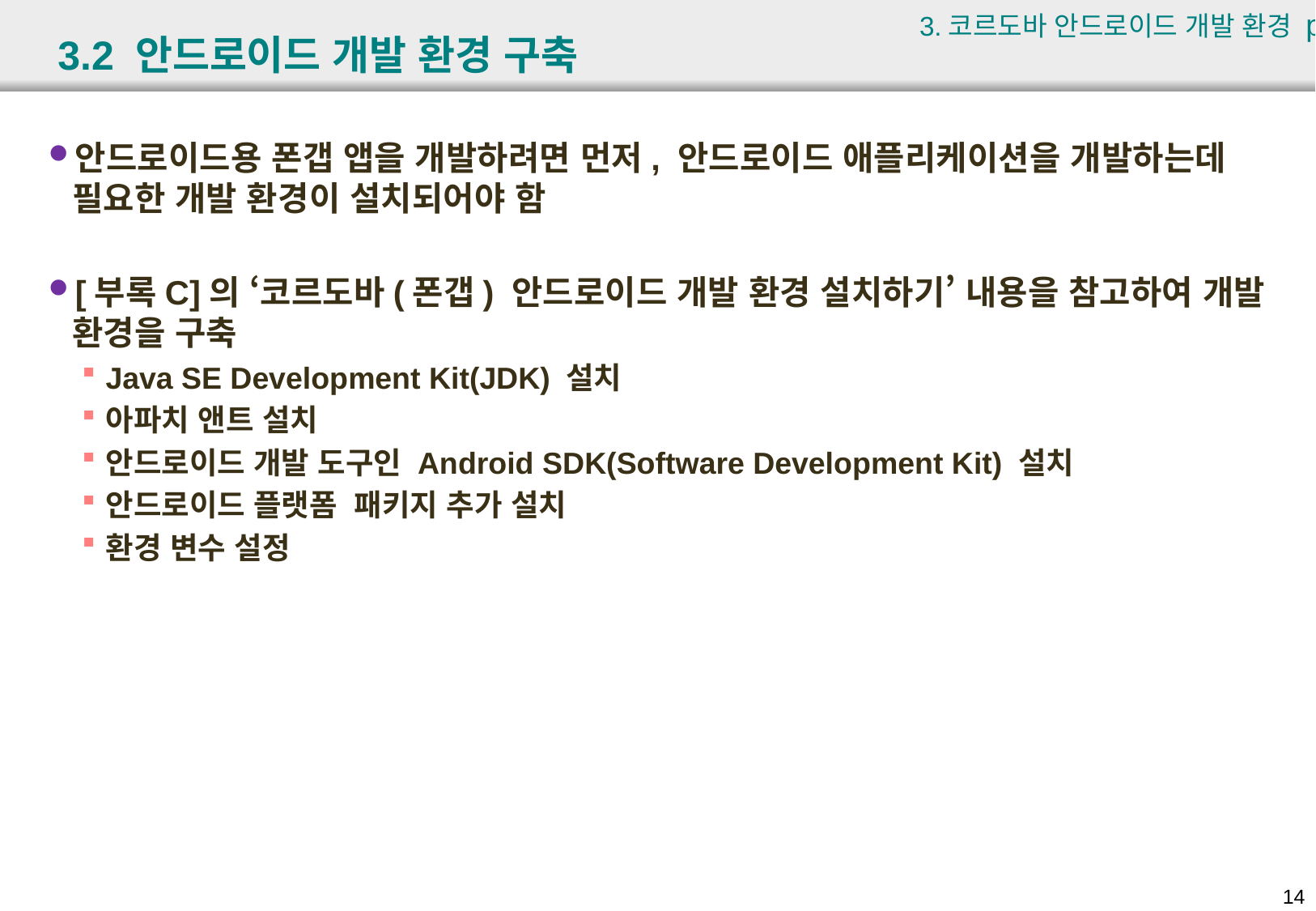

3.코르도바 안드로이드 개발 환경 p.486
# 3.2 안드로이드 개발 환경 구축
안드로이드용 폰갭 앱을 개발하려면 먼저, 안드로이드 애플리케이션을 개발하는데 필요한 개발 환경이 설치되어야 함

[부록C]의 ‘코르도바(폰갭) 안드로이드 개발 환경 설치하기’ 내용을 참고하여 개발 환경을 구축
Java SE Development Kit(JDK) 설치
아파치 앤트 설치
안드로이드 개발 도구인 Android SDK(Software Development Kit) 설치
안드로이드 플랫폼  패키지 추가 설치
환경 변수 설정